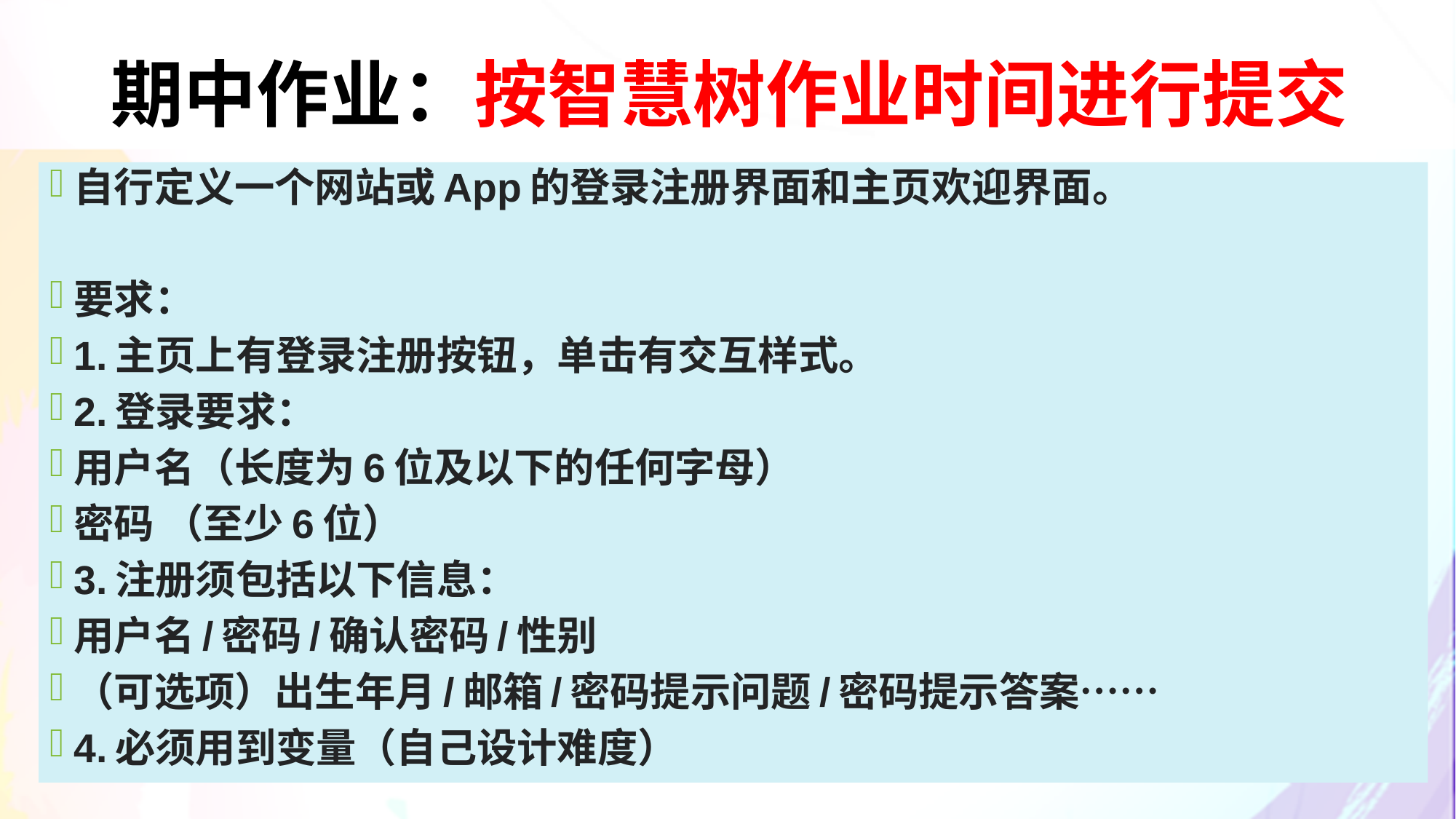

# 期中作业：按智慧树作业时间进行提交
自行定义一个网站或App的登录注册界面和主页欢迎界面。

要求：
1.主页上有登录注册按钮，单击有交互样式。
2.登录要求：
用户名（长度为6位及以下的任何字母）
密码 （至少6位）
3.注册须包括以下信息：
用户名/密码/确认密码/性别
（可选项）出生年月/邮箱/密码提示问题/密码提示答案……
4.必须用到变量（自己设计难度）